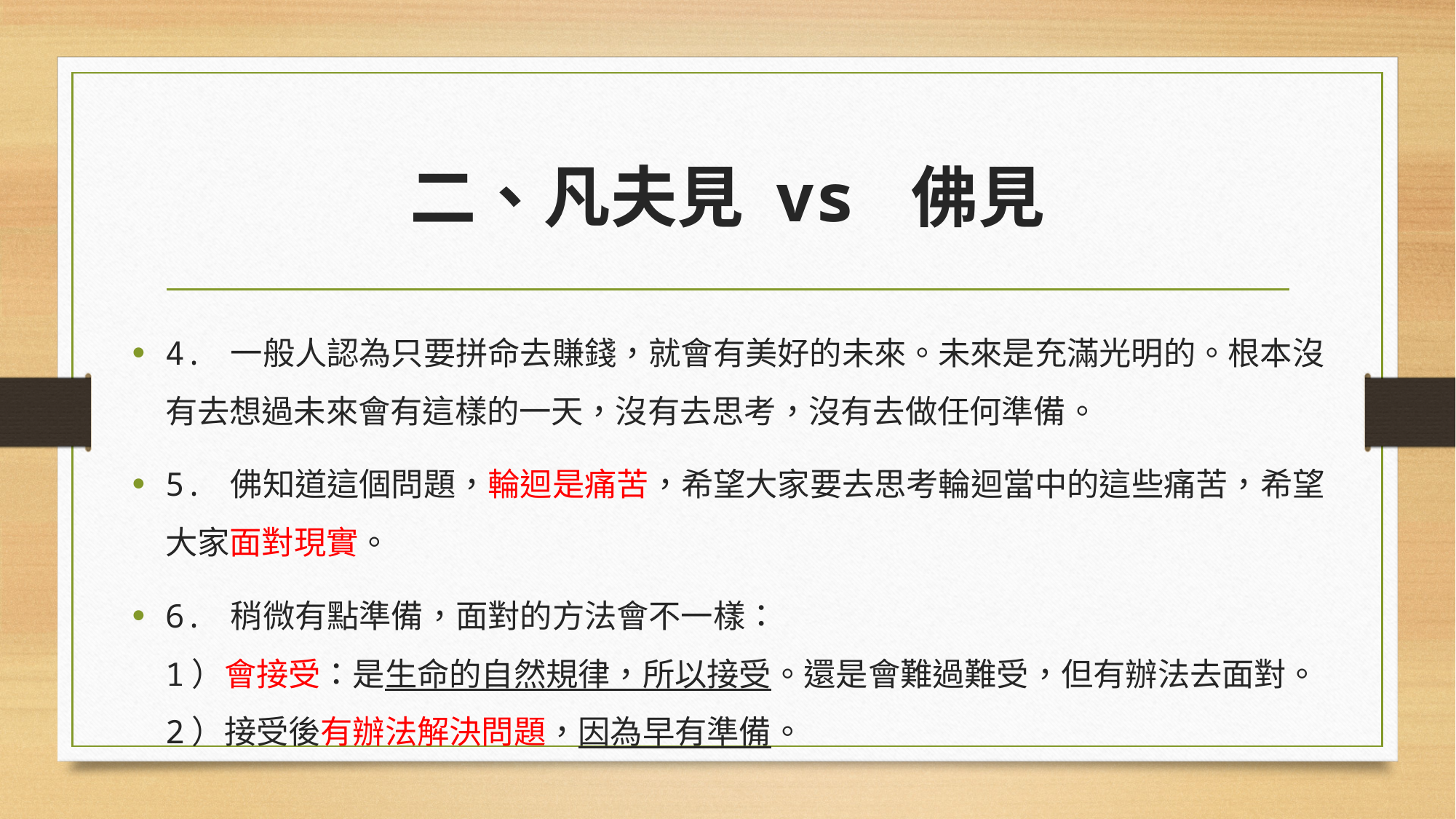

# 二、凡夫見 vs 佛見

4. 一般人認為只要拼命去賺錢，就會有美好的未來。未來是充滿光明的。根本沒有去想過未來會有這樣的一天，沒有去思考，沒有去做任何準備。
5. 佛知道這個問題，輪迴是痛苦，希望大家要去思考輪迴當中的這些痛苦，希望大家面對現實。
6. 稍微有點準備，面對的方法會不一樣：
1）會接受：是生命的自然規律，所以接受。還是會難過難受，但有辦法去面對。
2）接受後有辦法解決問題，因為早有準備。